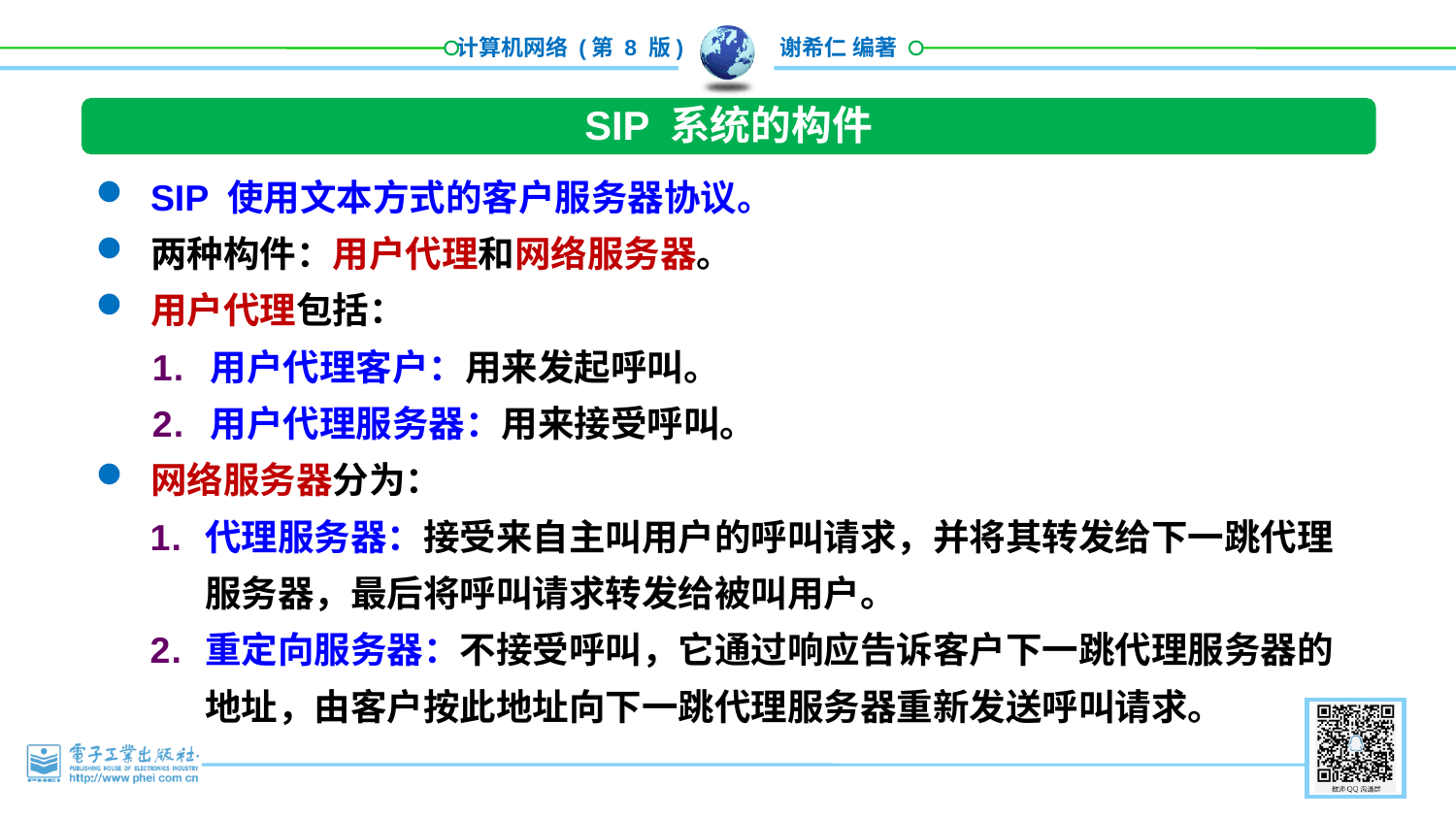

SIP 系统的构件

SIP 使用文本方式的客户服务器协议。
两种构件：用户代理和网络服务器。
用户代理包括：
用户代理客户：用来发起呼叫。
用户代理服务器：用来接受呼叫。
网络服务器分为：
代理服务器：接受来自主叫用户的呼叫请求，并将其转发给下一跳代理服务器，最后将呼叫请求转发给被叫用户。
重定向服务器：不接受呼叫，它通过响应告诉客户下一跳代理服务器的地址，由客户按此地址向下一跳代理服务器重新发送呼叫请求。